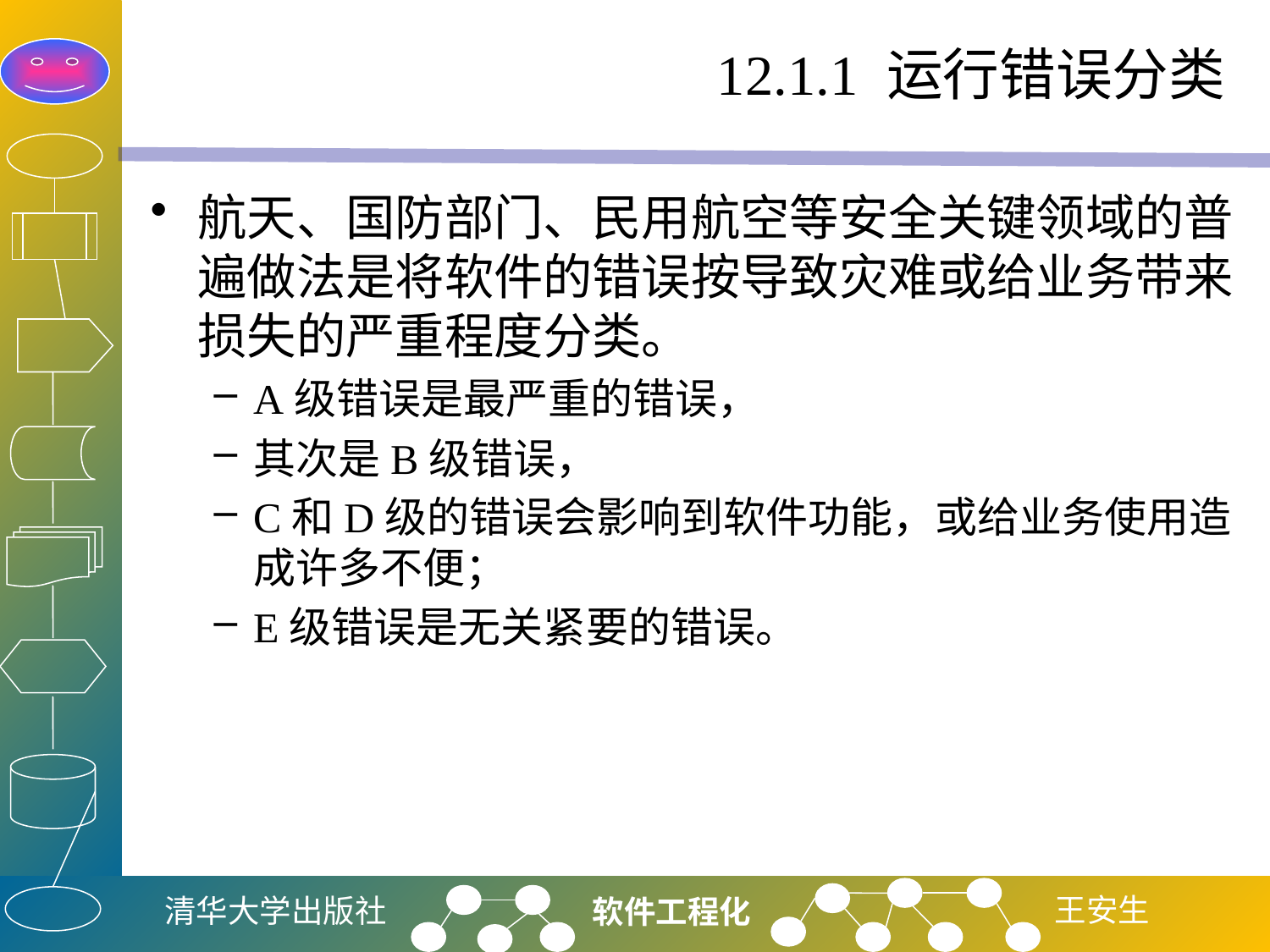

# 12.1.1 运行错误分类
航天、国防部门、民用航空等安全关键领域的普遍做法是将软件的错误按导致灾难或给业务带来损失的严重程度分类。
A级错误是最严重的错误，
其次是B级错误，
C和D级的错误会影响到软件功能，或给业务使用造成许多不便；
E级错误是无关紧要的错误。